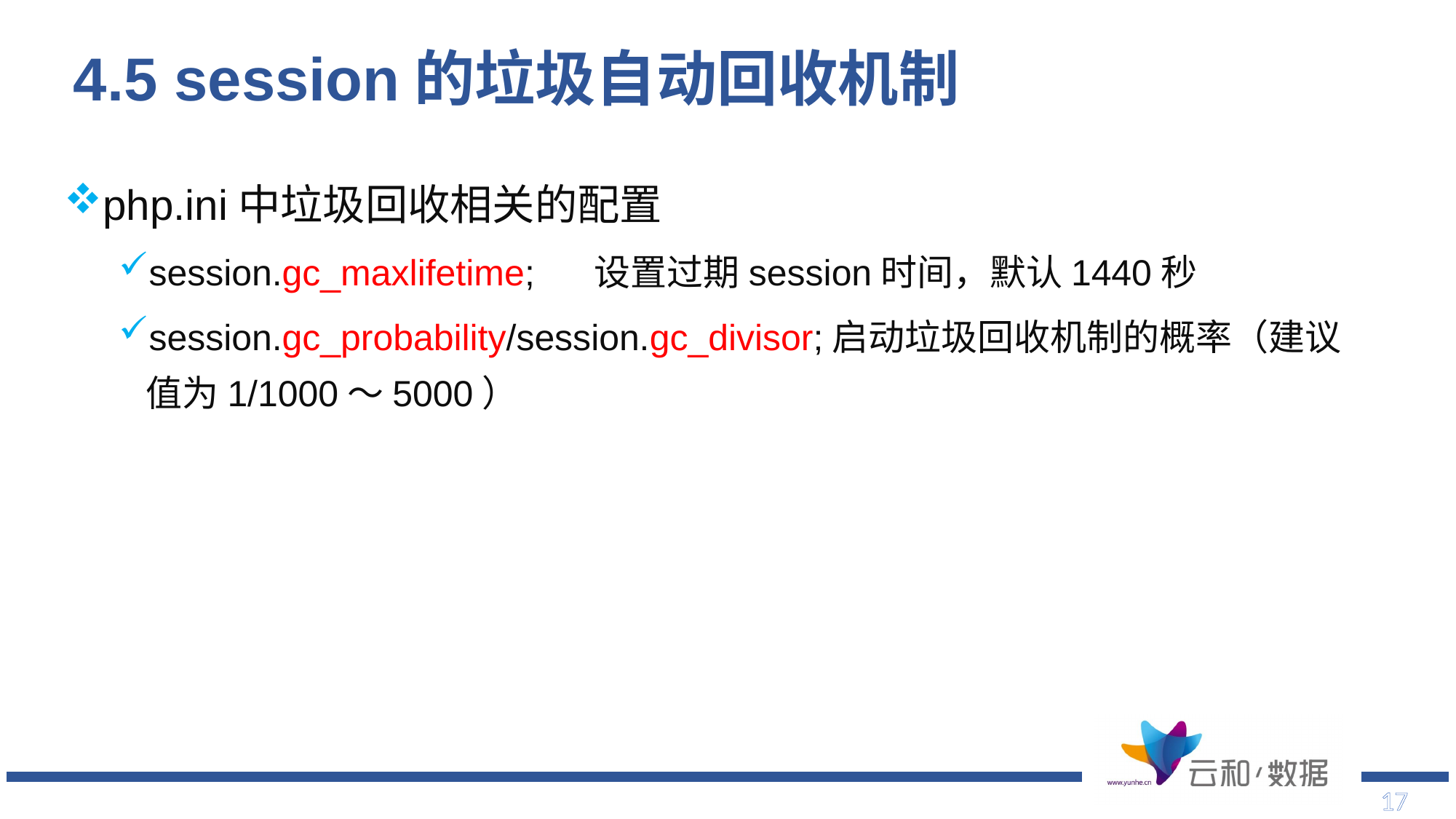

# 4.5 session的垃圾自动回收机制
php.ini中垃圾回收相关的配置
session.gc_maxlifetime;     设置过期session时间，默认1440秒
session.gc_probability/session.gc_divisor;启动垃圾回收机制的概率（建议值为1/1000～5000）